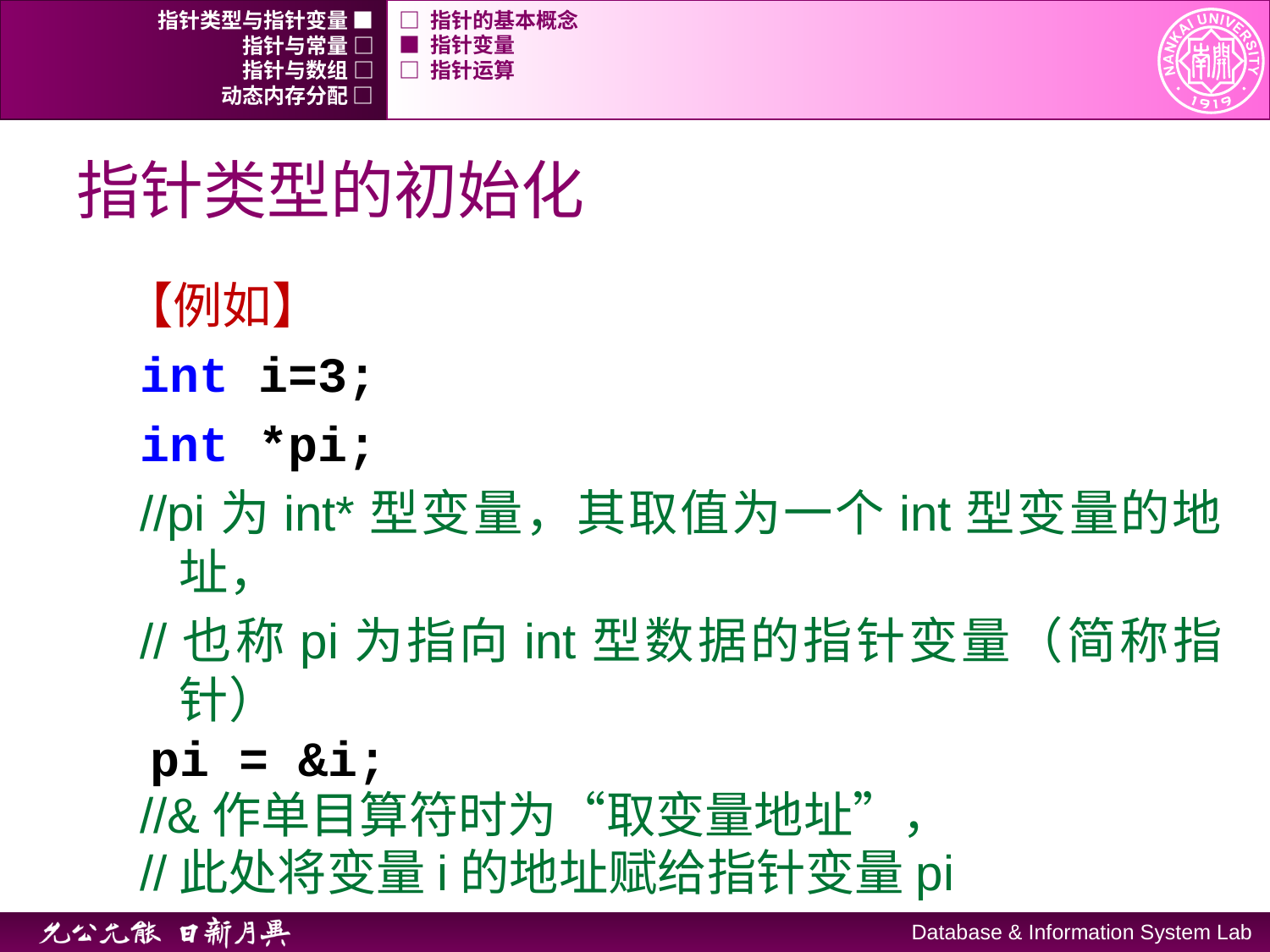

指针类型与指针变量 ■
□ 指针的基本概念
指针与常量 □
■ 指针变量
指针与数组 □
□ 指针运算
动态内存分配 □

# 指针类型的初始化
【例如】
int i=3;
int *pi;
//pi为int*型变量，其取值为一个int型变量的地址，
//也称pi为指向int型数据的指针变量（简称指针）
	pi = &i;
//&作单目算符时为“取变量地址”，
//此处将变量i的地址赋给指针变量pi